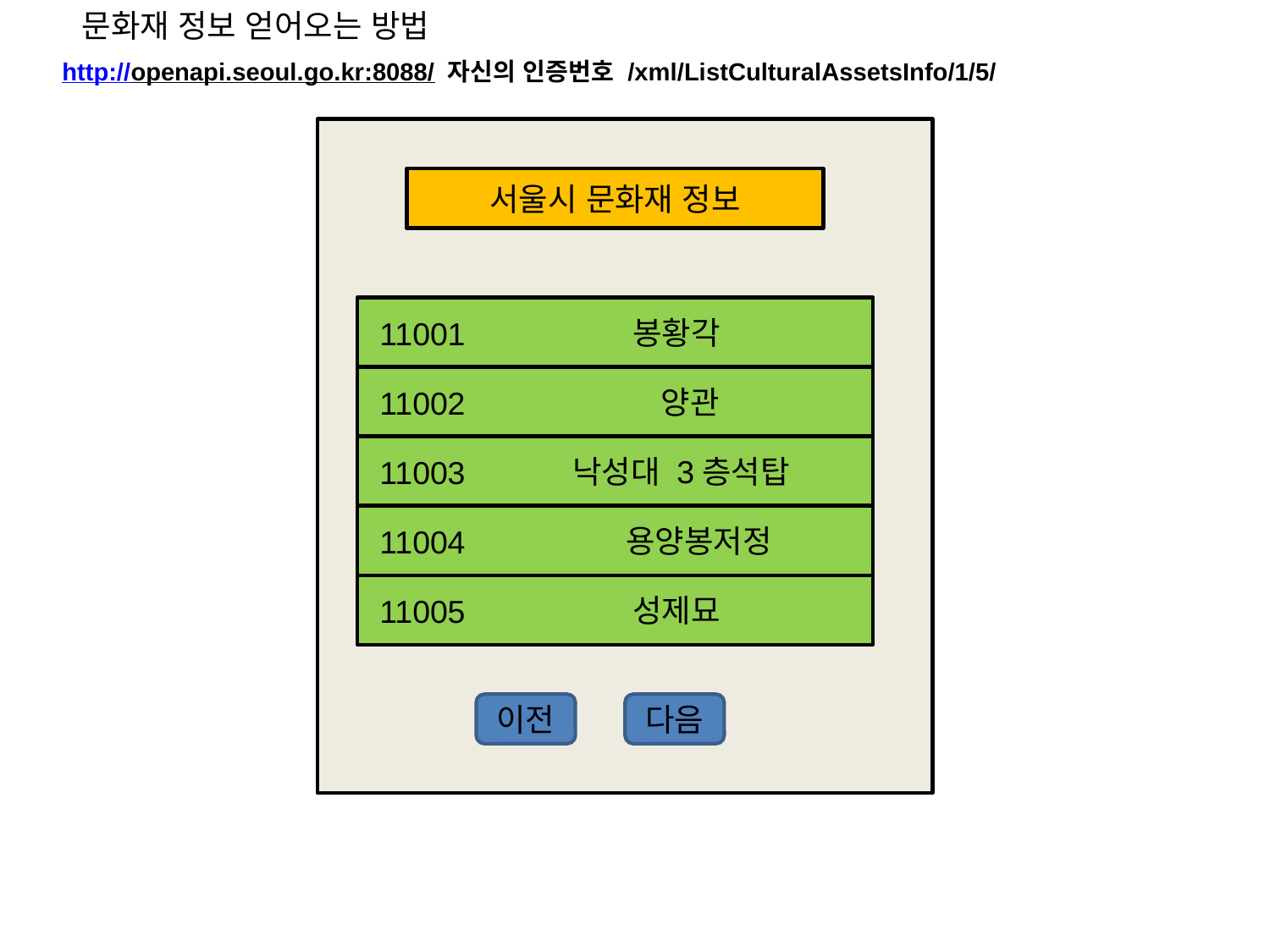

문화재 정보 얻어오는 방법
http://openapi.seoul.go.kr:8088/ 자신의 인증번호 /xml/ListCulturalAssetsInfo/1/5/

서울시 문화재 정보
             봉황각
11001
                양관
11002
              낙성대 3층석탑
11003
                  용양봉저정
11004
             성제묘
11005
이전
다음